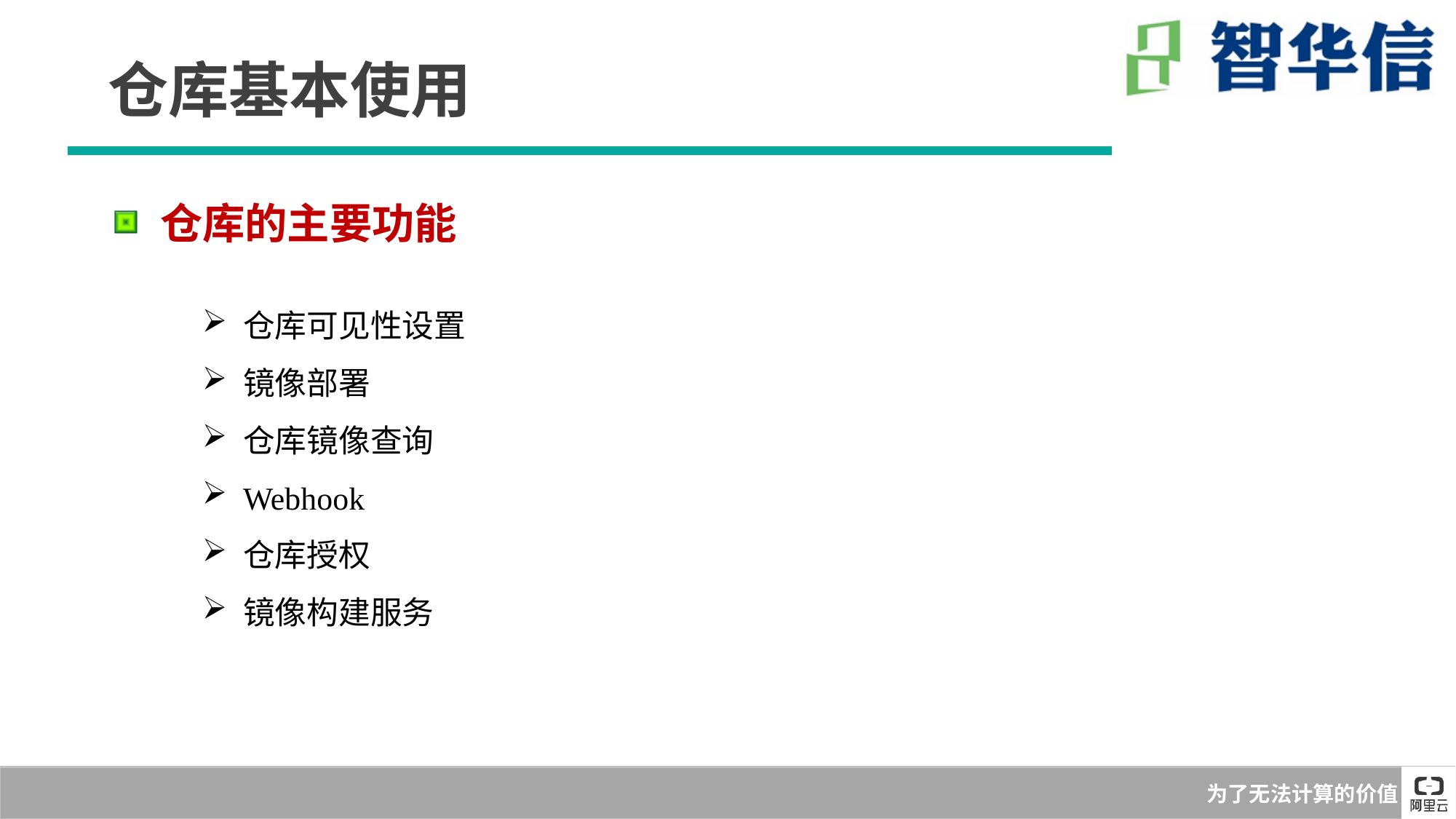

仓库基本使用
 仓库的主要功能
仓库可见性设置
镜像部署
仓库镜像查询
Webhook
仓库授权
镜像构建服务